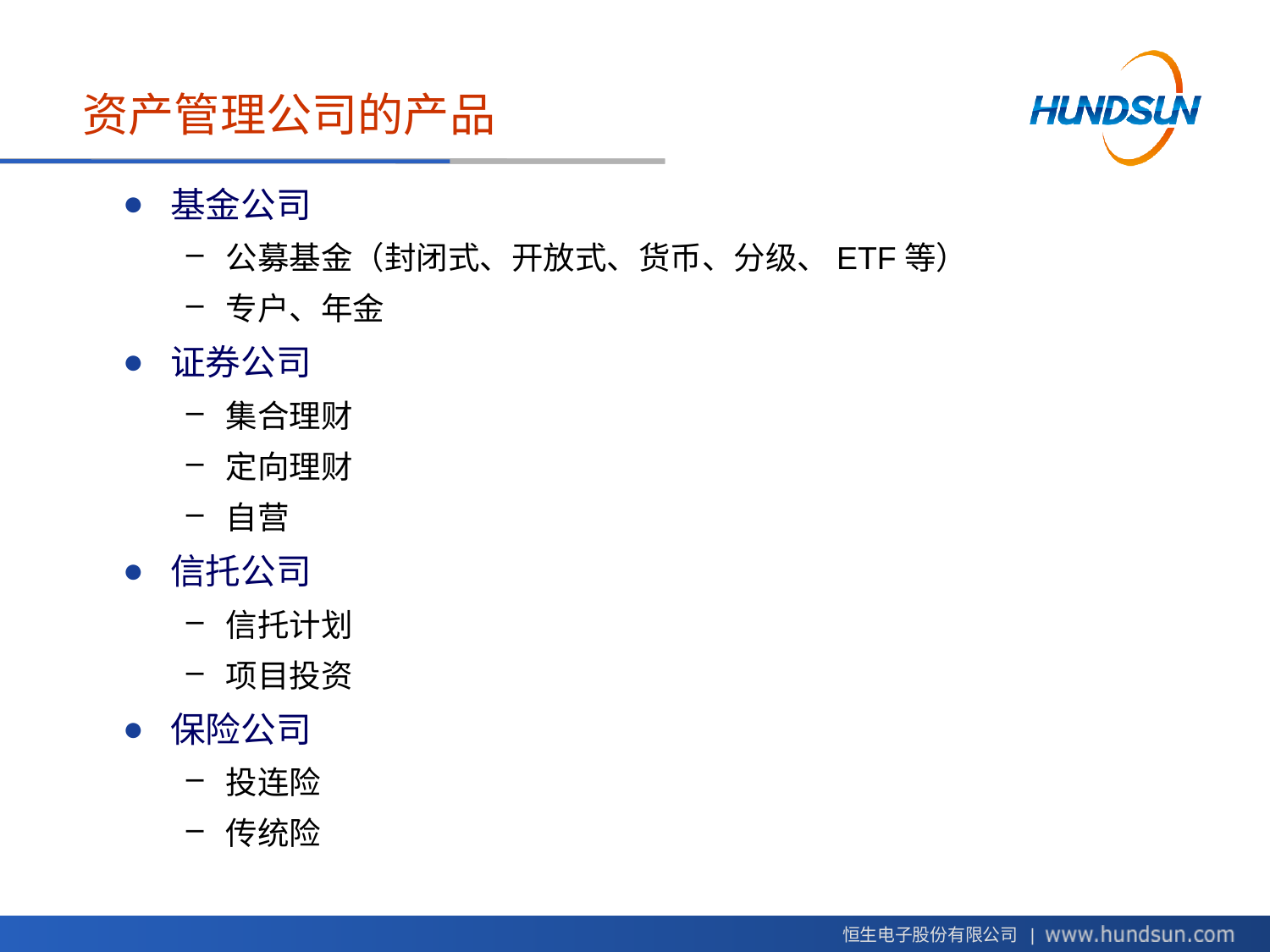

# 资产管理公司的产品
基金公司
公募基金（封闭式、开放式、货币、分级、ETF等）
专户、年金
证券公司
集合理财
定向理财
自营
信托公司
信托计划
项目投资
保险公司
投连险
传统险